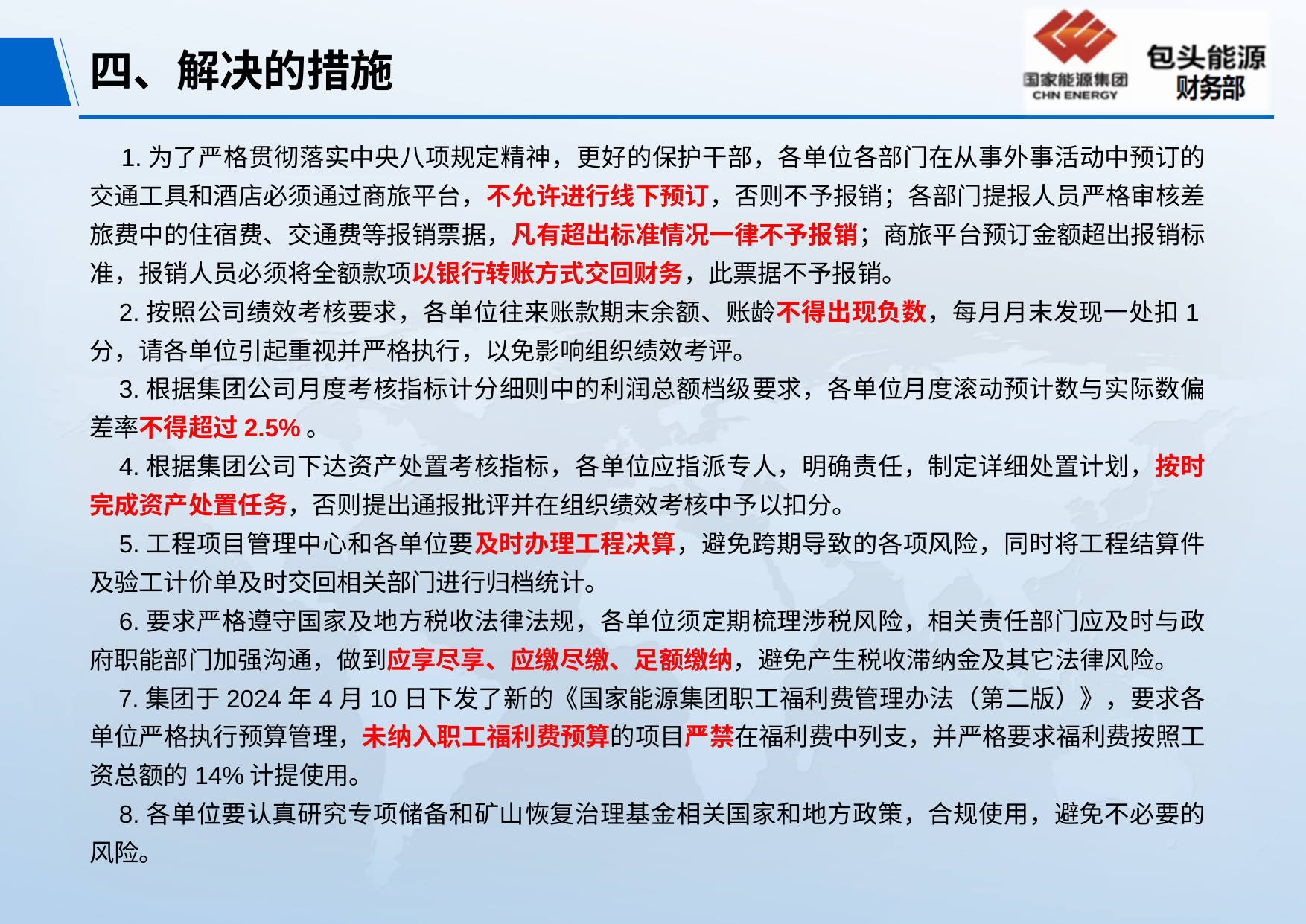

# 四、解决的措施
    1.为了严格贯彻落实中央八项规定精神，更好的保护干部，各单位各部门在从事外事活动中预订的交通工具和酒店必须通过商旅平台，不允许进行线下预订，否则不予报销；各部门提报人员严格审核差旅费中的住宿费、交通费等报销票据，凡有超出标准情况一律不予报销；商旅平台预订金额超出报销标准，报销人员必须将全额款项以银行转账方式交回财务，此票据不予报销。
    2.按照公司绩效考核要求，各单位往来账款期末余额、账龄不得出现负数，每月月末发现一处扣1分，请各单位引起重视并严格执行，以免影响组织绩效考评。
    3.根据集团公司月度考核指标计分细则中的利润总额档级要求，各单位月度滚动预计数与实际数偏差率不得超过2.5%。
    4.根据集团公司下达资产处置考核指标，各单位应指派专人，明确责任，制定详细处置计划，按时完成资产处置任务，否则提出通报批评并在组织绩效考核中予以扣分。
    5.工程项目管理中心和各单位要及时办理工程决算，避免跨期导致的各项风险，同时将工程结算件及验工计价单及时交回相关部门进行归档统计。
    6.要求严格遵守国家及地方税收法律法规，各单位须定期梳理涉税风险，相关责任部门应及时与政府职能部门加强沟通，做到应享尽享、应缴尽缴、足额缴纳，避免产生税收滞纳金及其它法律风险。
    7.集团于2024年4月10日下发了新的《国家能源集团职工福利费管理办法（第二版）》，要求各单位严格执行预算管理，未纳入职工福利费预算的项目严禁在福利费中列支，并严格要求福利费按照工资总额的14%计提使用。
    8.各单位要认真研究专项储备和矿山恢复治理基金相关国家和地方政策，合规使用，避免不必要的风险。
34